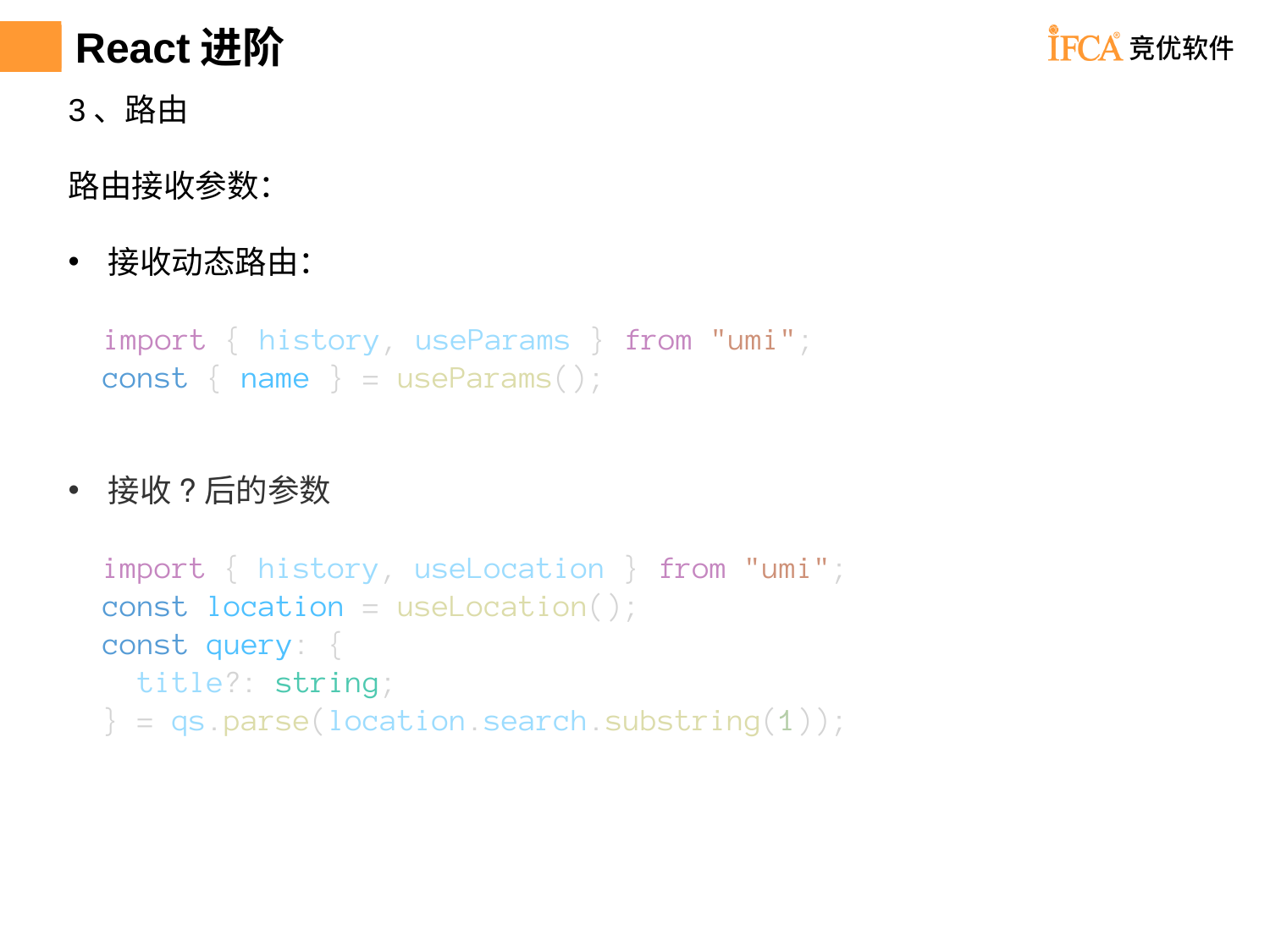

# React进阶
3、路由

路由接收参数：

接收动态路由：

    import { history, useParams } from "umi";
  const { name } = useParams();

接收?后的参数

  import { history, useLocation } from "umi";
  const location = useLocation();
  const query: {
    title?: string;
  } = qs.parse(location.search.substring(1));